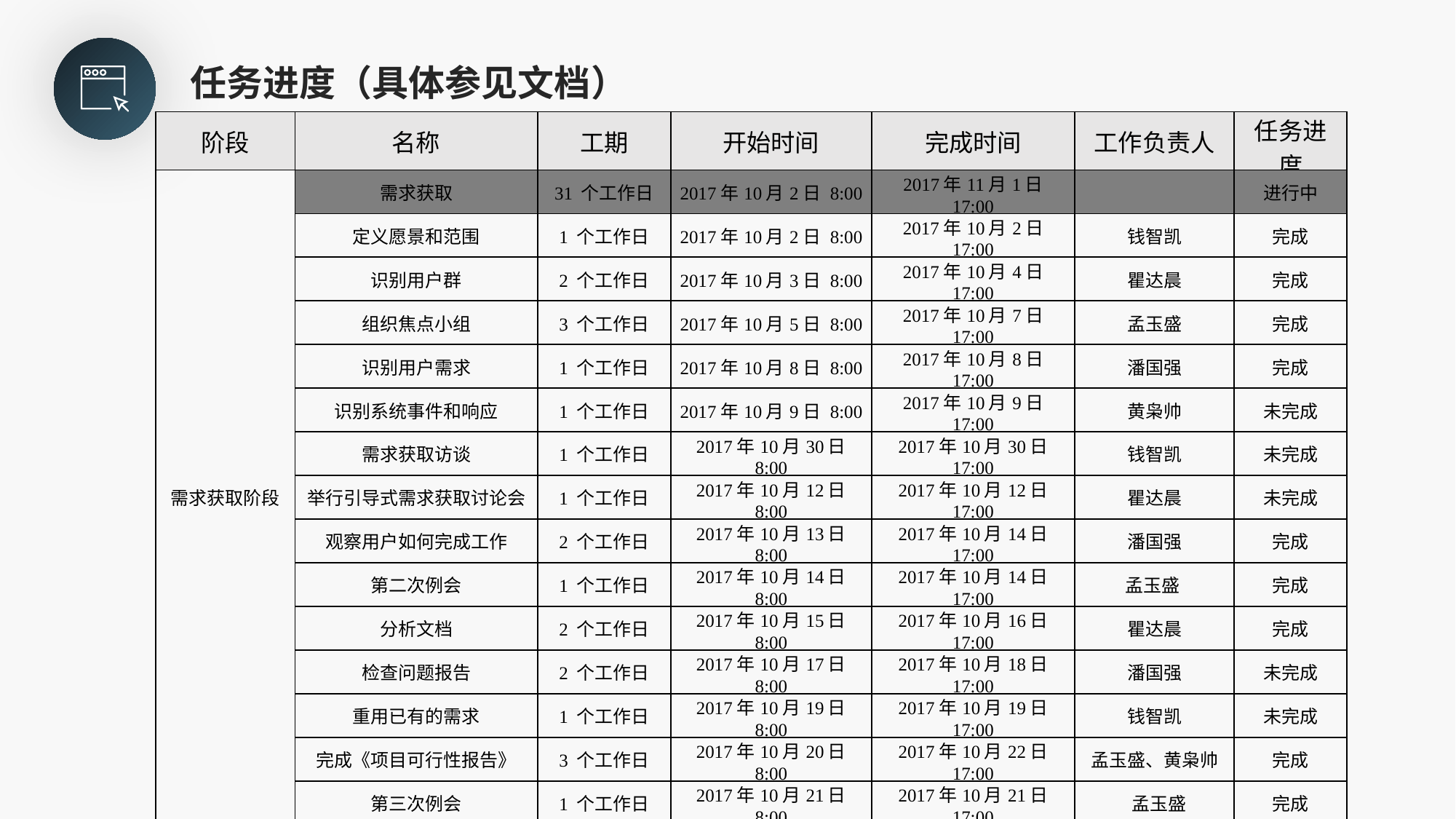

任务进度（具体参见文档）

| 阶段 | 名称 | 工期 | 开始时间 | 完成时间 | 工作负责人 | 任务进度 |
| --- | --- | --- | --- | --- | --- | --- |
| 需求获取阶段 | 需求获取 | 31 个工作日 | 2017年10月2日 8:00 | 2017年11月1日 17:00 |  | 进行中 |
|  | 定义愿景和范围 | 1 个工作日 | 2017年10月2日 8:00 | 2017年10月2日 17:00 | 钱智凯 | 完成 |
|  | 识别用户群 | 2 个工作日 | 2017年10月3日 8:00 | 2017年10月4日 17:00 | 瞿达晨 | 完成 |
|  | 组织焦点小组 | 3 个工作日 | 2017年10月5日 8:00 | 2017年10月7日 17:00 | 孟玉盛 | 完成 |
|  | 识别用户需求 | 1 个工作日 | 2017年10月8日 8:00 | 2017年10月8日 17:00 | 潘国强 | 完成 |
|  | 识别系统事件和响应 | 1 个工作日 | 2017年10月9日 8:00 | 2017年10月9日 17:00 | 黄枭帅 | 未完成 |
|  | 需求获取访谈 | 1 个工作日 | 2017年10月30日 8:00 | 2017年10月30日 17:00 | 钱智凯 | 未完成 |
|  | 举行引导式需求获取讨论会 | 1 个工作日 | 2017年10月12日 8:00 | 2017年10月12日 17:00 | 瞿达晨 | 未完成 |
|  | 观察用户如何完成工作 | 2 个工作日 | 2017年10月13日 8:00 | 2017年10月14日 17:00 | 潘国强 | 完成 |
|  | 第二次例会 | 1 个工作日 | 2017年10月14日 8:00 | 2017年10月14日 17:00 | 孟玉盛 | 完成 |
|  | 分析文档 | 2 个工作日 | 2017年10月15日 8:00 | 2017年10月16日 17:00 | 瞿达晨 | 完成 |
|  | 检查问题报告 | 2 个工作日 | 2017年10月17日 8:00 | 2017年10月18日 17:00 | 潘国强 | 未完成 |
|  | 重用已有的需求 | 1 个工作日 | 2017年10月19日 8:00 | 2017年10月19日 17:00 | 钱智凯 | 未完成 |
|  | 完成《项目可行性报告》 | 3 个工作日 | 2017年10月20日 8:00 | 2017年10月22日 17:00 | 孟玉盛、黄枭帅 | 完成 |
|  | 第三次例会 | 1 个工作日 | 2017年10月21日 8:00 | 2017年10月21日 17:00 | 孟玉盛 | 完成 |